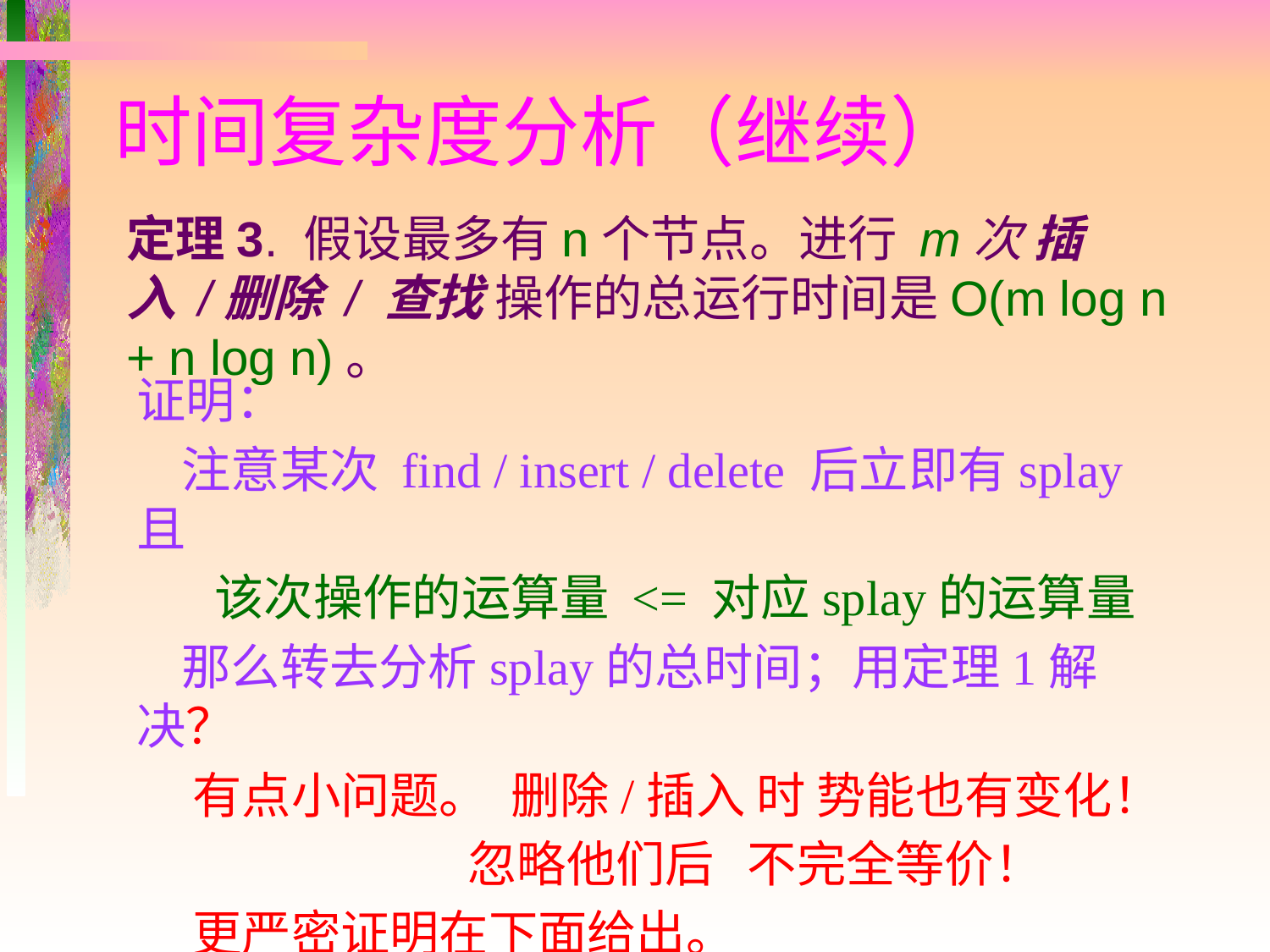

# 时间复杂度分析（继续）
定理3. 假设最多有n个节点。进行 m次 插入 /删除 / 查找 操作的总运行时间是O(m log n + n log n)。
证明：
   注意某次 find / insert / delete 后立即有splay 且
      该次操作的运算量 <= 对应splay的运算量
   那么转去分析splay的总时间；用定理1解决？
    有点小问题。  删除/插入 时 势能也有变化！
                             忽略他们后   不完全等价！
    更严密证明在下面给出。